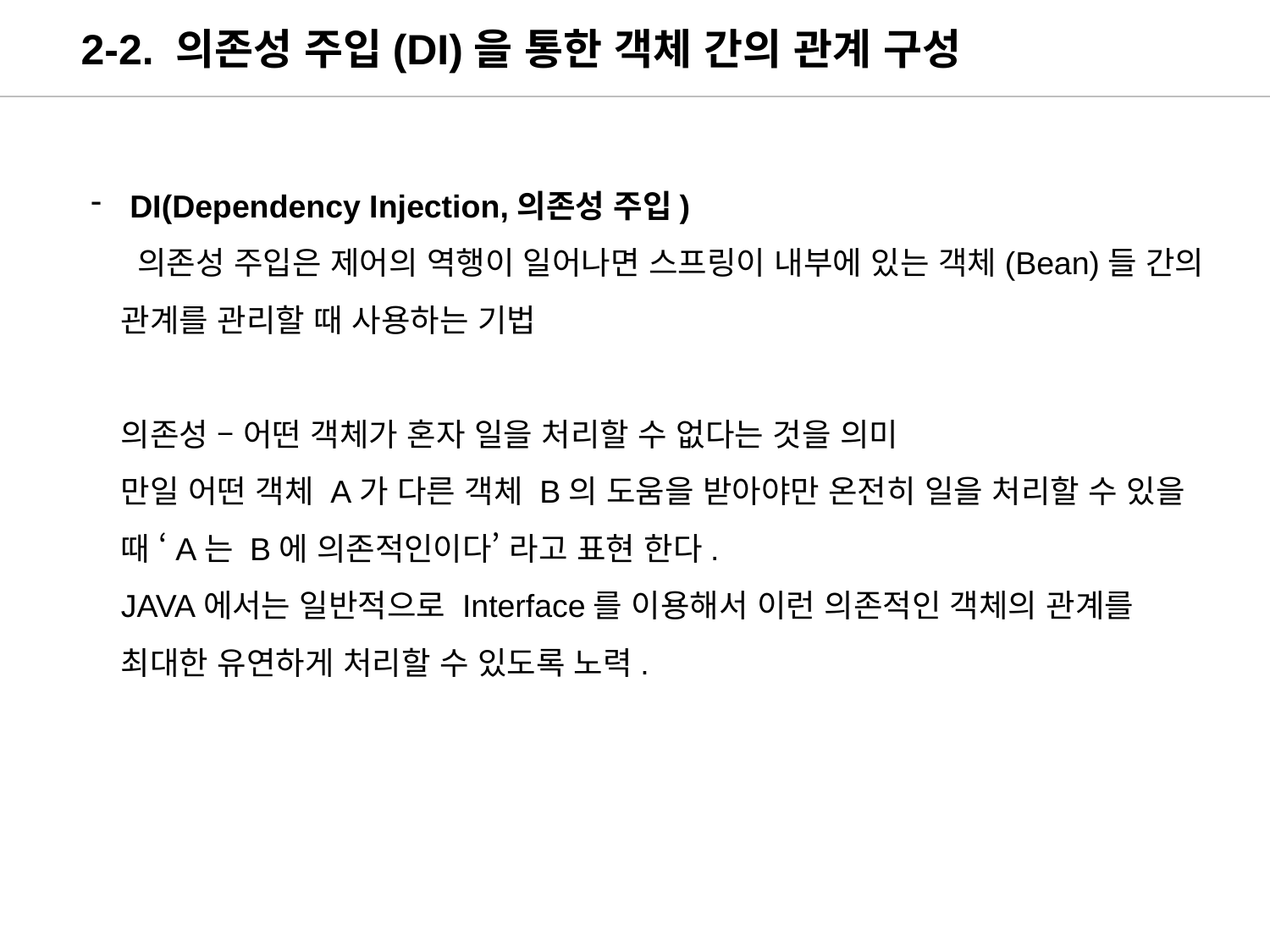

2-2. 의존성 주입(DI)을 통한 객체 간의 관계 구성
 DI(Dependency Injection,의존성 주입)
 의존성 주입은 제어의 역행이 일어나면 스프링이 내부에 있는 객체(Bean)들 간의 관계를 관리할 때 사용하는 기법

의존성 – 어떤 객체가 혼자 일을 처리할 수 없다는 것을 의미
만일 어떤 객체 A가 다른 객체 B의 도움을 받아야만 온전히 일을 처리할 수 있을 때 ‘A는 B에 의존적인이다’ 라고 표현 한다.
JAVA에서는 일반적으로 Interface를 이용해서 이런 의존적인 객체의 관계를 최대한 유연하게 처리할 수 있도록 노력.